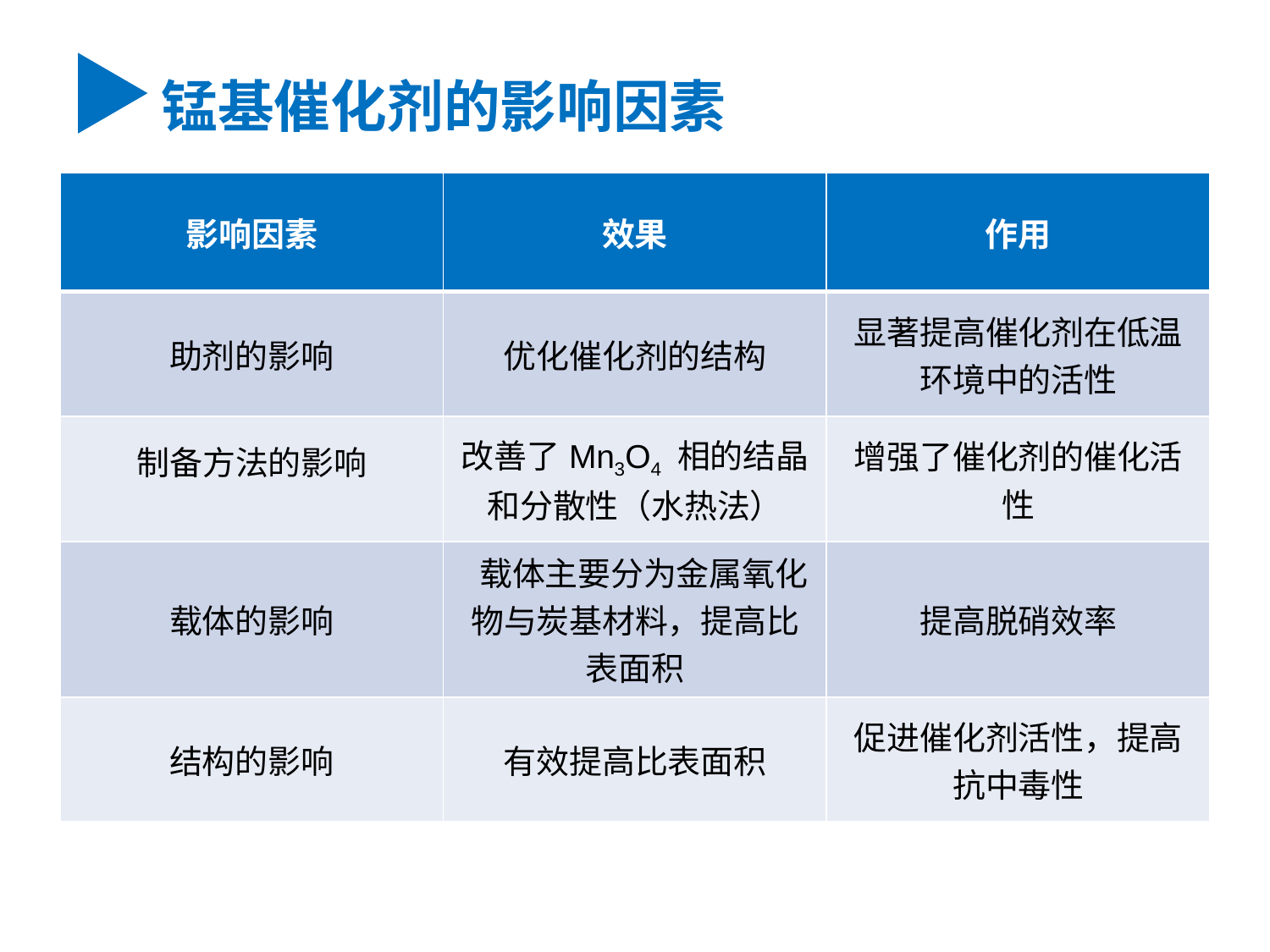

锰基催化剂的影响因素

| 影响因素 | 效果 | 作用 |
| --- | --- | --- |
| 助剂的影响 | 优化催化剂的结构 | 显著提高催化剂在低温环境中的活性 |
| 制备方法的影响 | 改善了Mn3O4 相的结晶和分散性（水热法） | 增强了催化剂的催化活性 |
| 载体的影响 | 载体主要分为金属氧化物与炭基材料，提高比表面积 | 提高脱硝效率 |
| 结构的影响 | 有效提高比表面积 | 促进催化剂活性，提高抗中毒性 |